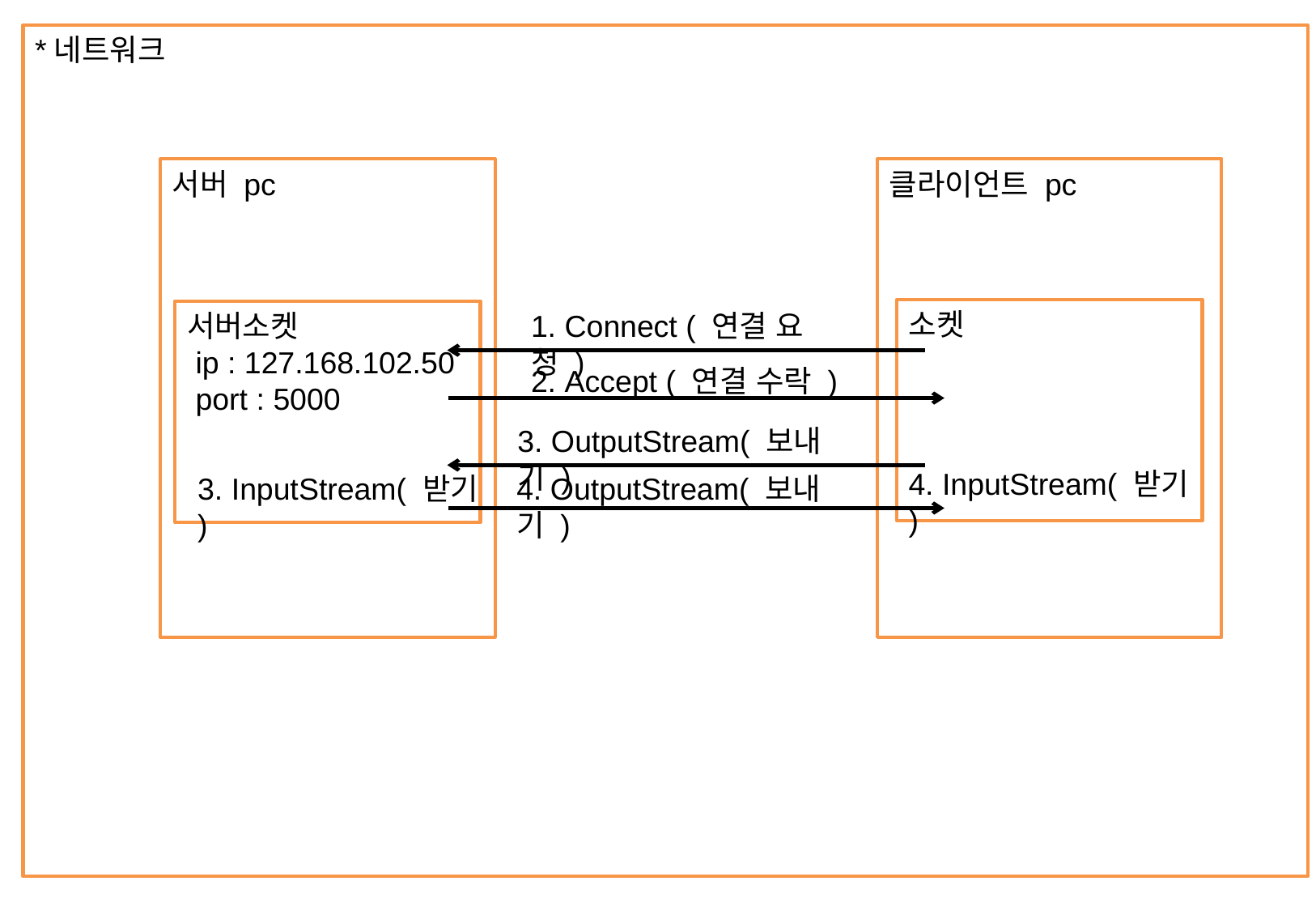

*네트워크
서버 pc

클라이언트 pc
소켓
서버소켓
 ip : 127.168.102.50
 port : 5000

1. Connect ( 연결 요청 )
2. Accept ( 연결 수락 )
3. OutputStream( 보내기 )
4. InputStream( 받기 )
3. InputStream( 받기 )
4. OutputStream( 보내기 )